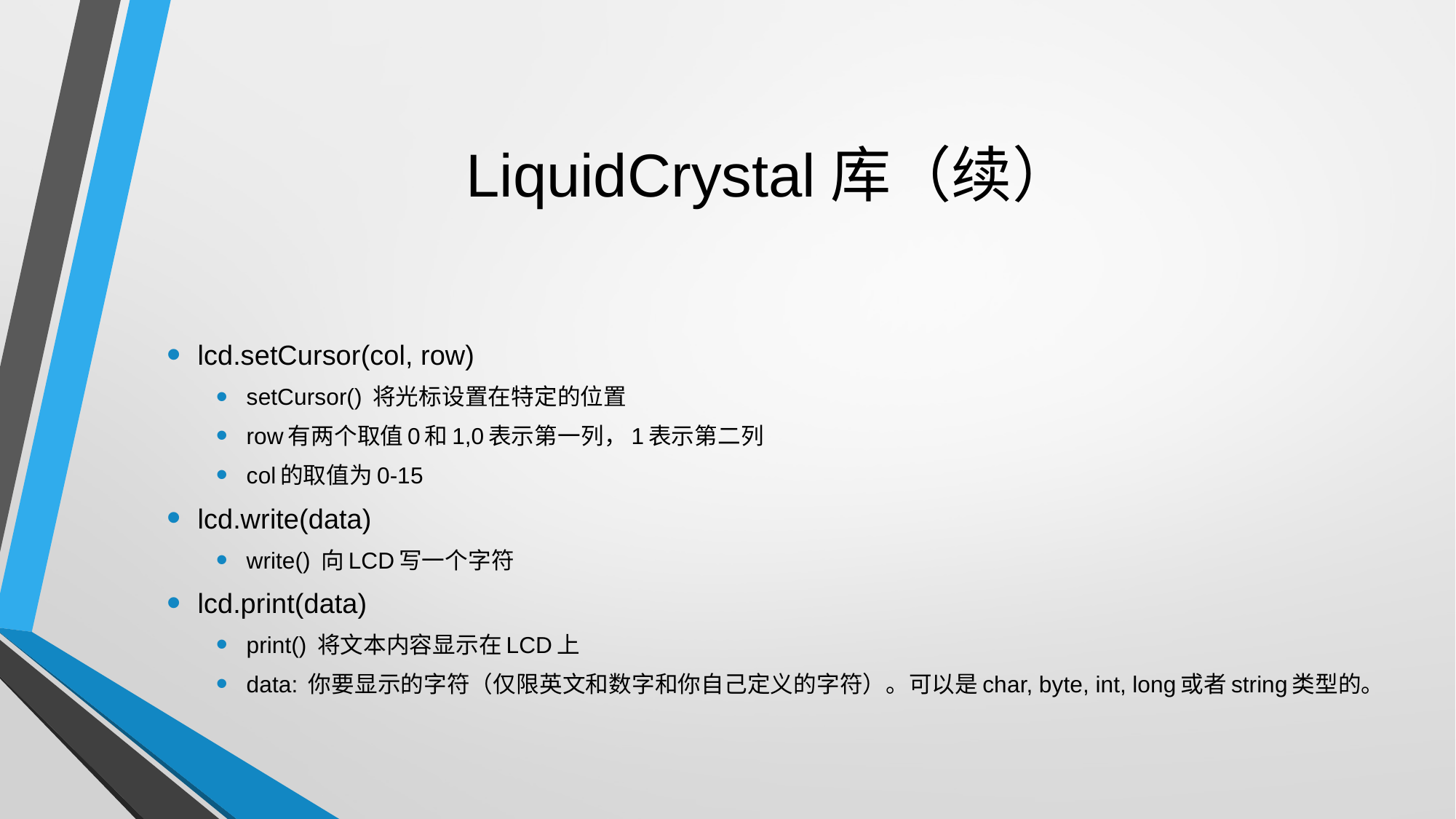

# LiquidCrystal库（续）
lcd.setCursor(col, row)
setCursor() 将光标设置在特定的位置
row有两个取值0和1,0表示第一列，1表示第二列
col的取值为0-15
lcd.write(data)
write() 向LCD写一个字符
lcd.print(data)
print() 将文本内容显示在LCD上
data: 你要显示的字符（仅限英文和数字和你自己定义的字符）。可以是char, byte, int, long或者string类型的。